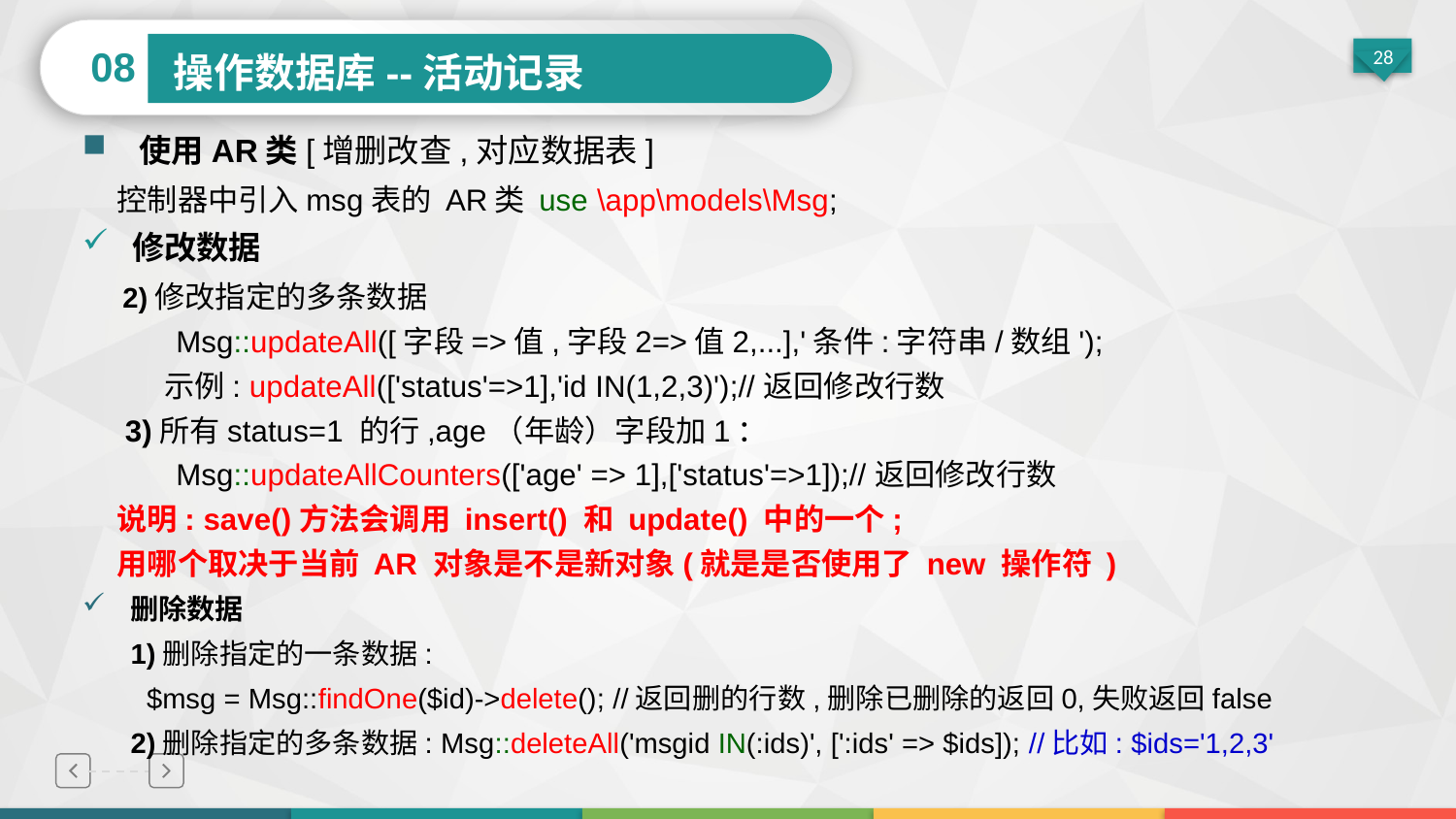

08
操作数据库--活动记录
  使用AR类[增删改查,对应数据表]
    控制器中引入msg表的 AR类 use \app\models\Msg;
 修改数据
     2)修改指定的多条数据
           Msg::updateAll([字段=>值,字段2=>值2,...],'条件:字符串/数组');
           示例: updateAll(['status'=>1],'id IN(1,2,3)');//返回修改行数
     3)所有status=1 的行,age（年龄）字段加1：
           Msg::updateAllCounters(['age' => 1],['status'=>1]);//返回修改行数
    说明: save()方法会调用 insert() 和 update() 中的一个;
    用哪个取决于当前 AR 对象是不是新对象(就是是否使用了 new 操作符 )
 删除数据
      1)删除指定的一条数据:
        $msg = Msg::findOne($id)->delete(); //返回删的行数,删除已删除的返回0,失败返回false
      2)删除指定的多条数据: Msg::deleteAll('msgid IN(:ids)', [':ids' => $ids]); //比如: $ids='1,2,3'